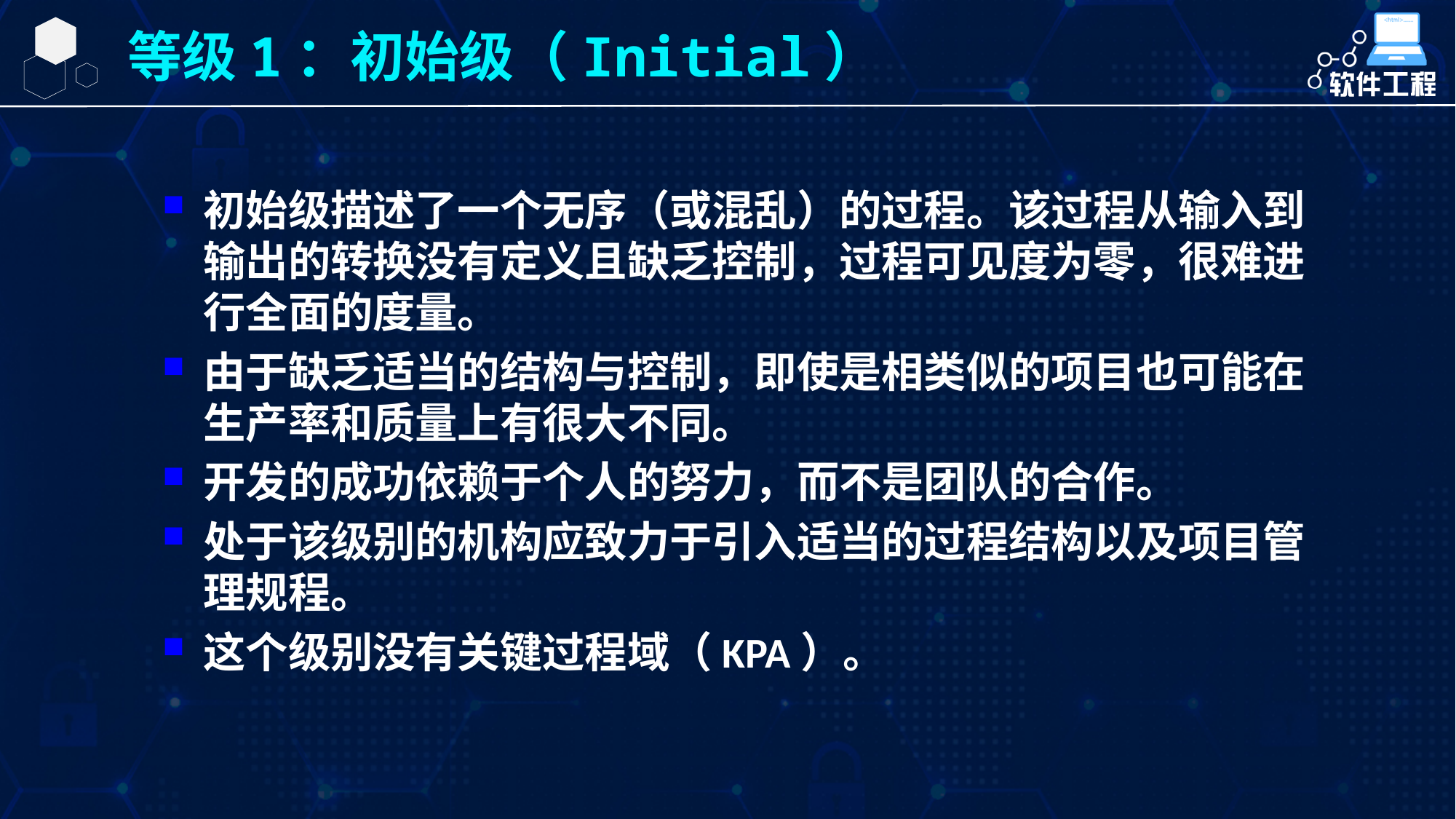

等级1：初始级（Initial）
初始级描述了一个无序（或混乱）的过程。该过程从输入到输出的转换没有定义且缺乏控制，过程可见度为零，很难进行全面的度量。
由于缺乏适当的结构与控制，即使是相类似的项目也可能在生产率和质量上有很大不同。
开发的成功依赖于个人的努力，而不是团队的合作。
处于该级别的机构应致力于引入适当的过程结构以及项目管理规程。
这个级别没有关键过程域（KPA）。